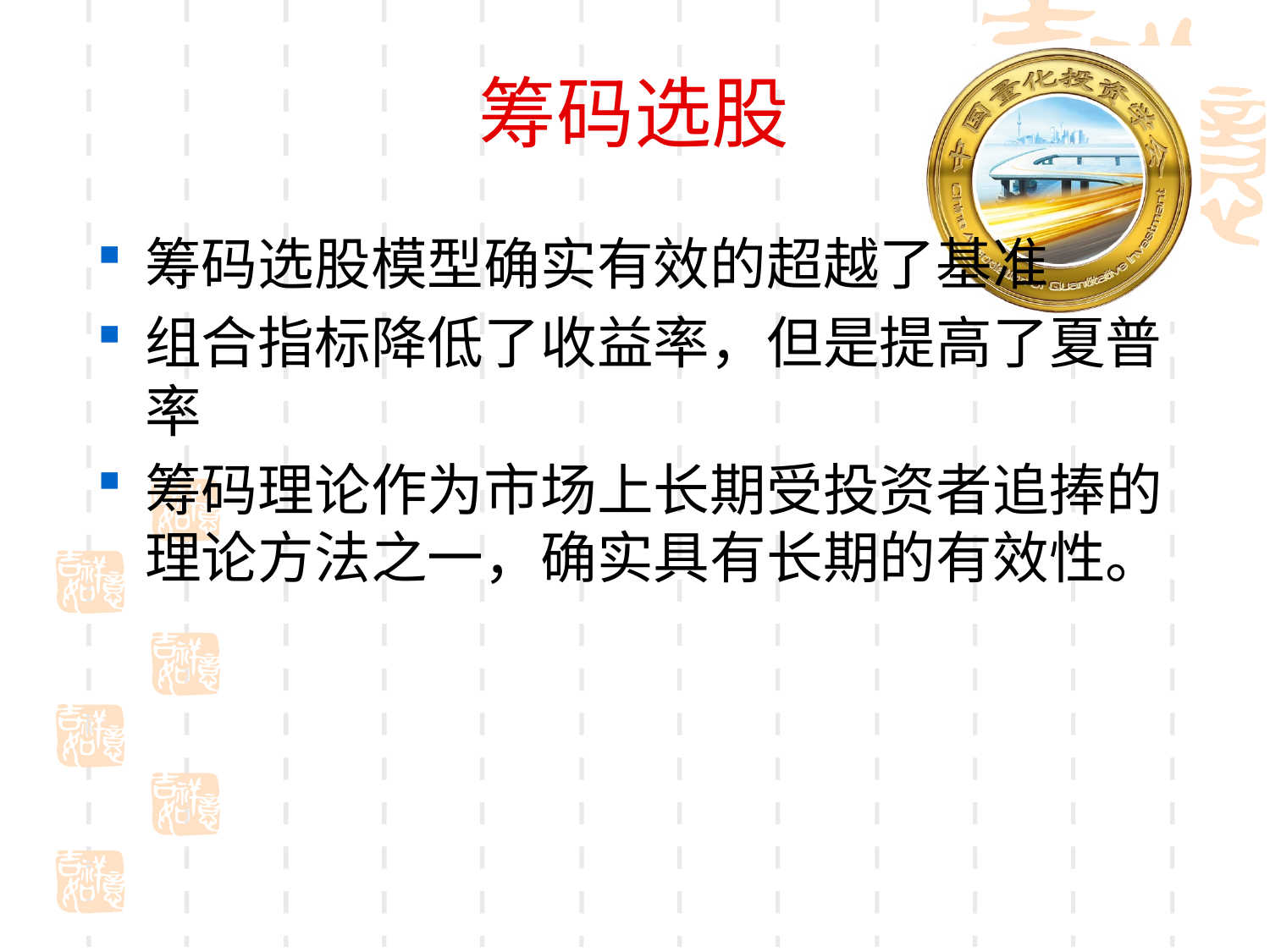

# 筹码选股
筹码选股模型确实有效的超越了基准
组合指标降低了收益率，但是提高了夏普率
筹码理论作为市场上长期受投资者追捧的理论方法之一，确实具有长期的有效性。